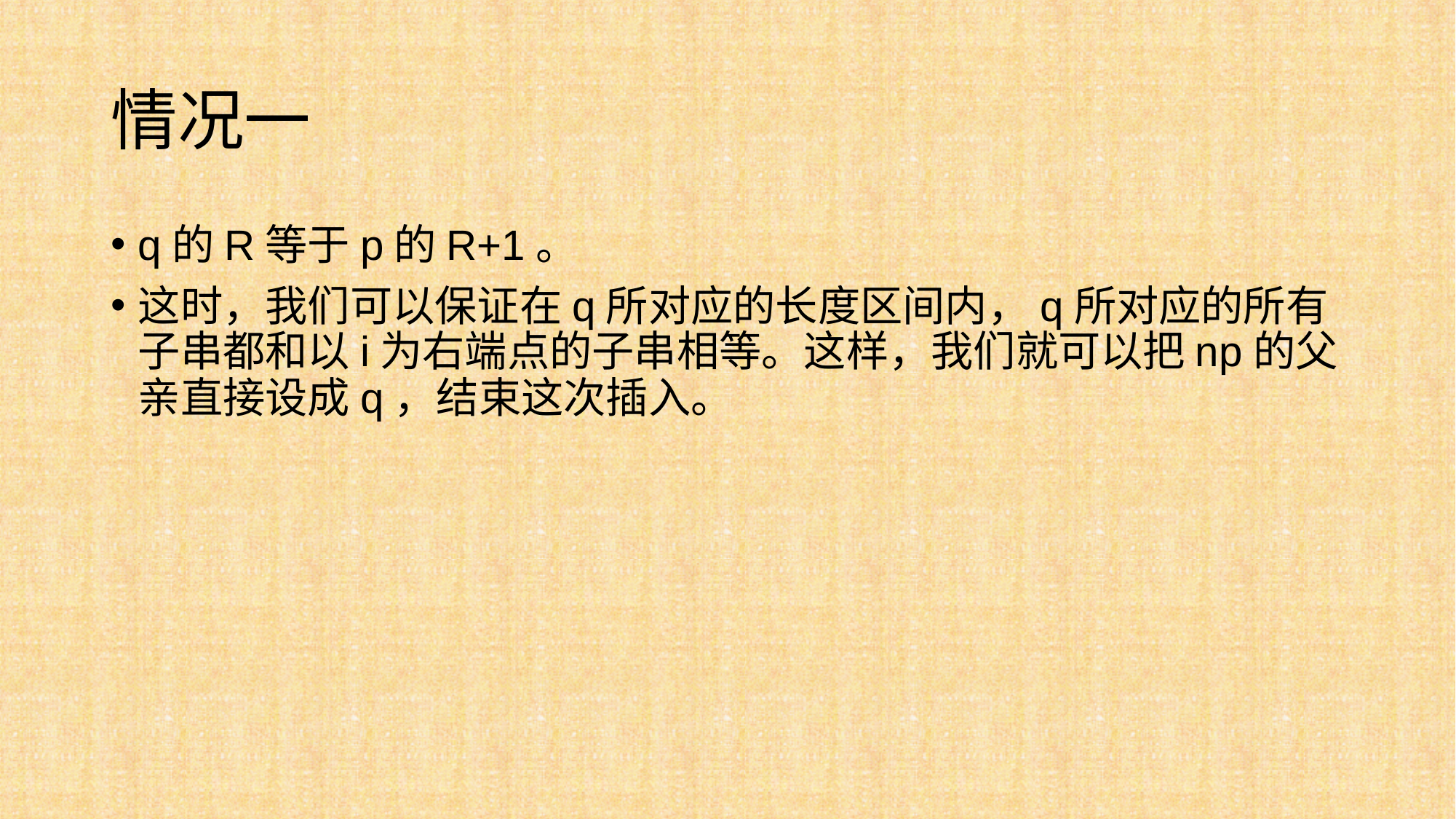

# 情况一
q的R等于p的R+1。
这时，我们可以保证在q所对应的长度区间内，q所对应的所有子串都和以i为右端点的子串相等。这样，我们就可以把np的父亲直接设成q，结束这次插入。